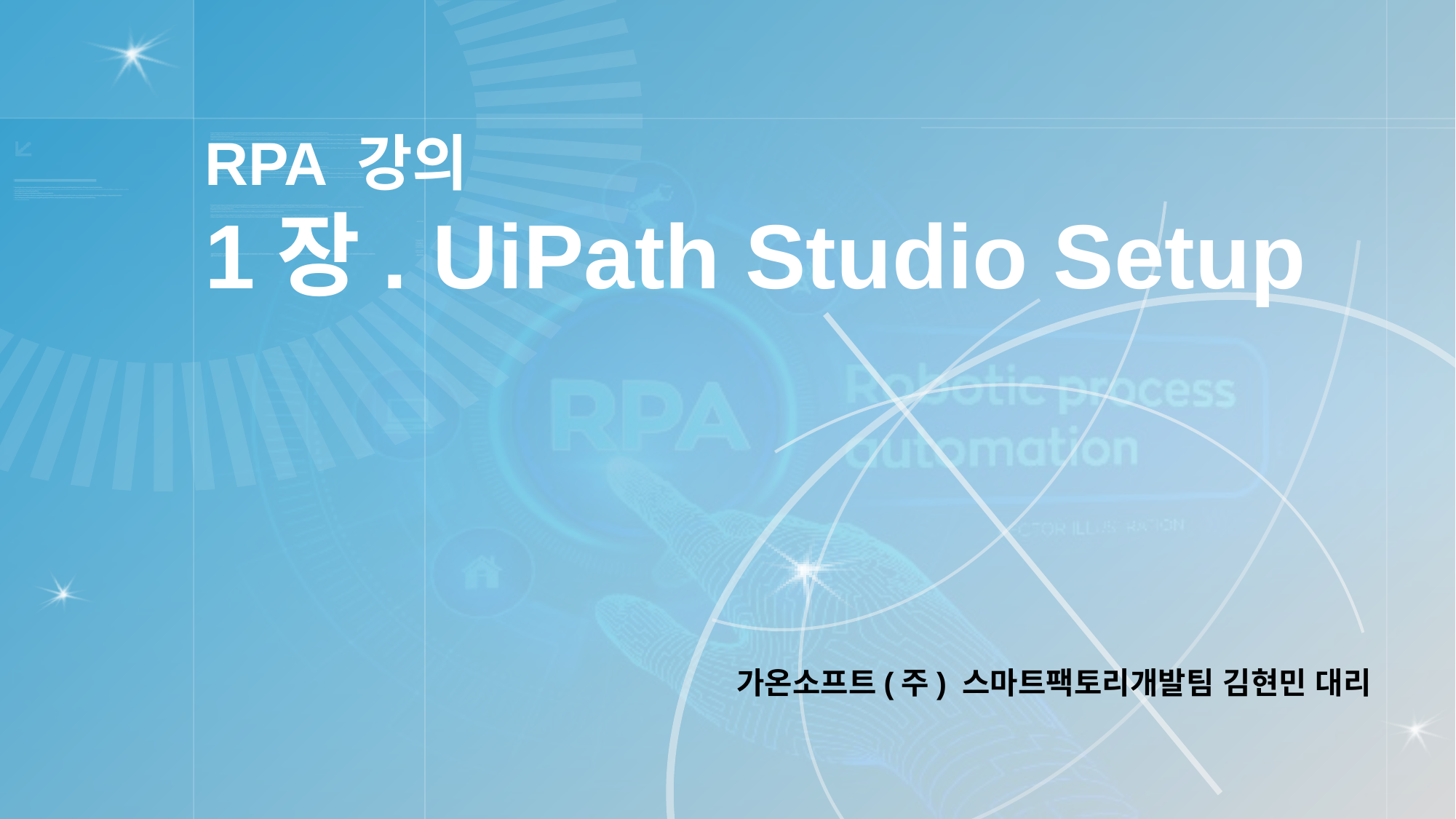

# RPA 강의 1장. UiPath Studio Setup
가온소프트(주) 스마트팩토리개발팀 김현민 대리